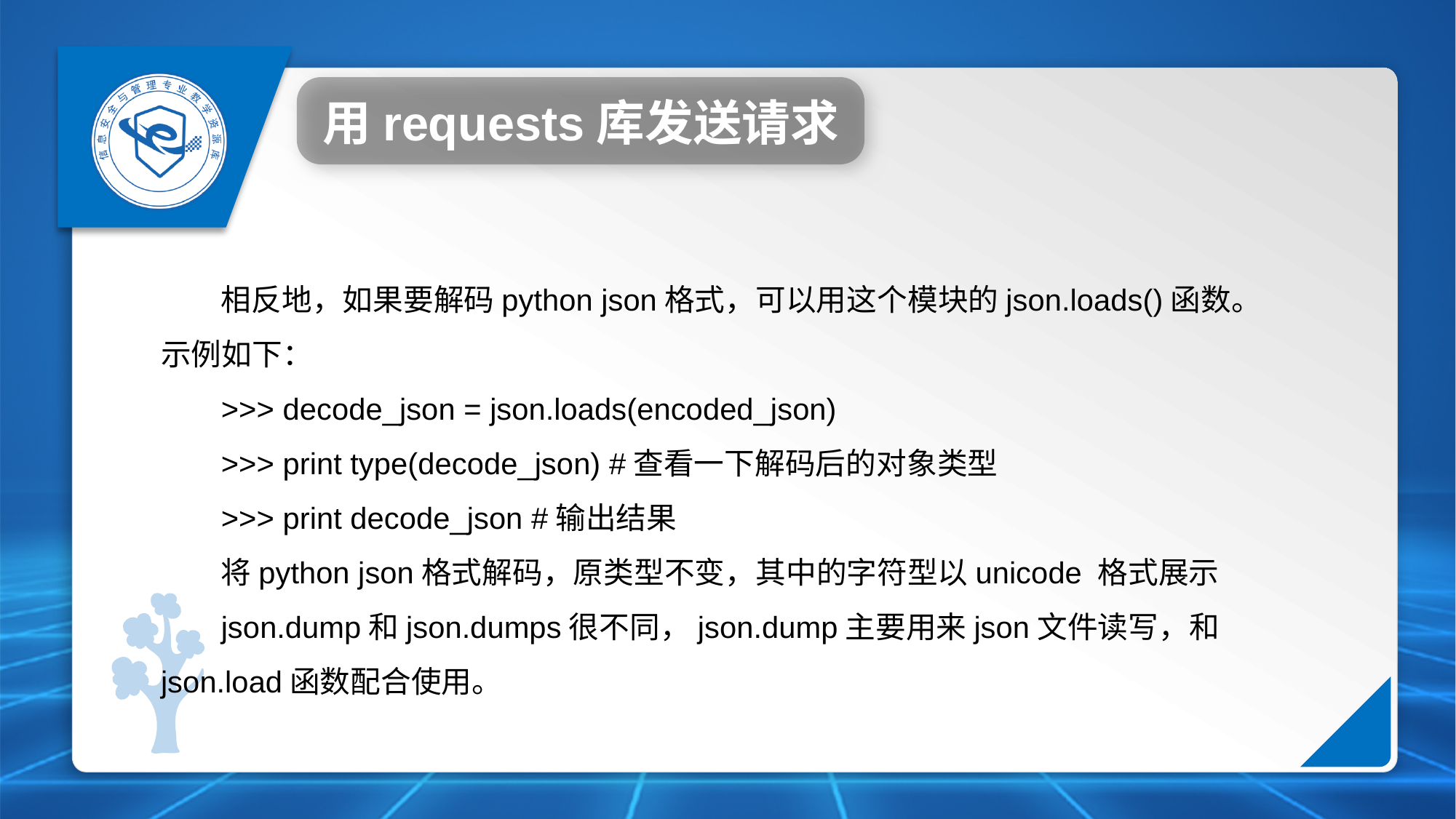

用requests库发送请求
相反地，如果要解码python json格式，可以用这个模块的json.loads()函数。
示例如下：
>>> decode_json = json.loads(encoded_json)
>>> print type(decode_json) #查看一下解码后的对象类型
>>> print decode_json #输出结果
将python json格式解码，原类型不变，其中的字符型以unicode 格式展示
json.dump和json.dumps很不同，json.dump主要用来json文件读写，和json.load函数配合使用。